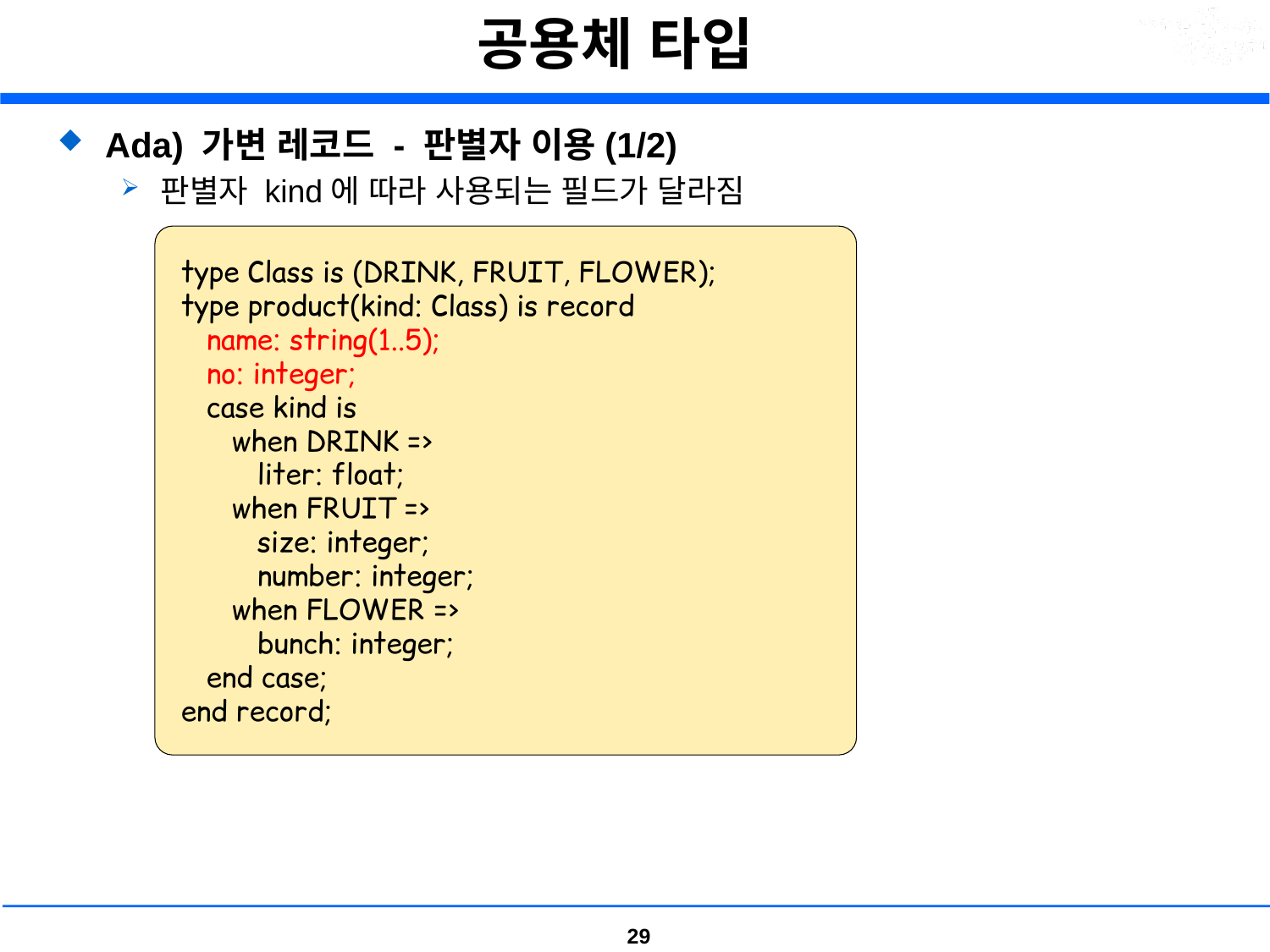

# 공용체 타입
Ada) 가변 레코드 - 판별자 이용(1/2)
판별자 kind에 따라 사용되는 필드가 달라짐

 type Class is (DRINK, FRUIT, FLOWER);
 type product(kind: Class) is record
    name: string(1..5);
    no: integer;
    case kind is
       when DRINK =>
          liter: float;
       when FRUIT =>
          size: integer;
          number: integer;
       when FLOWER =>
          bunch: integer;
    end case;
 end record;